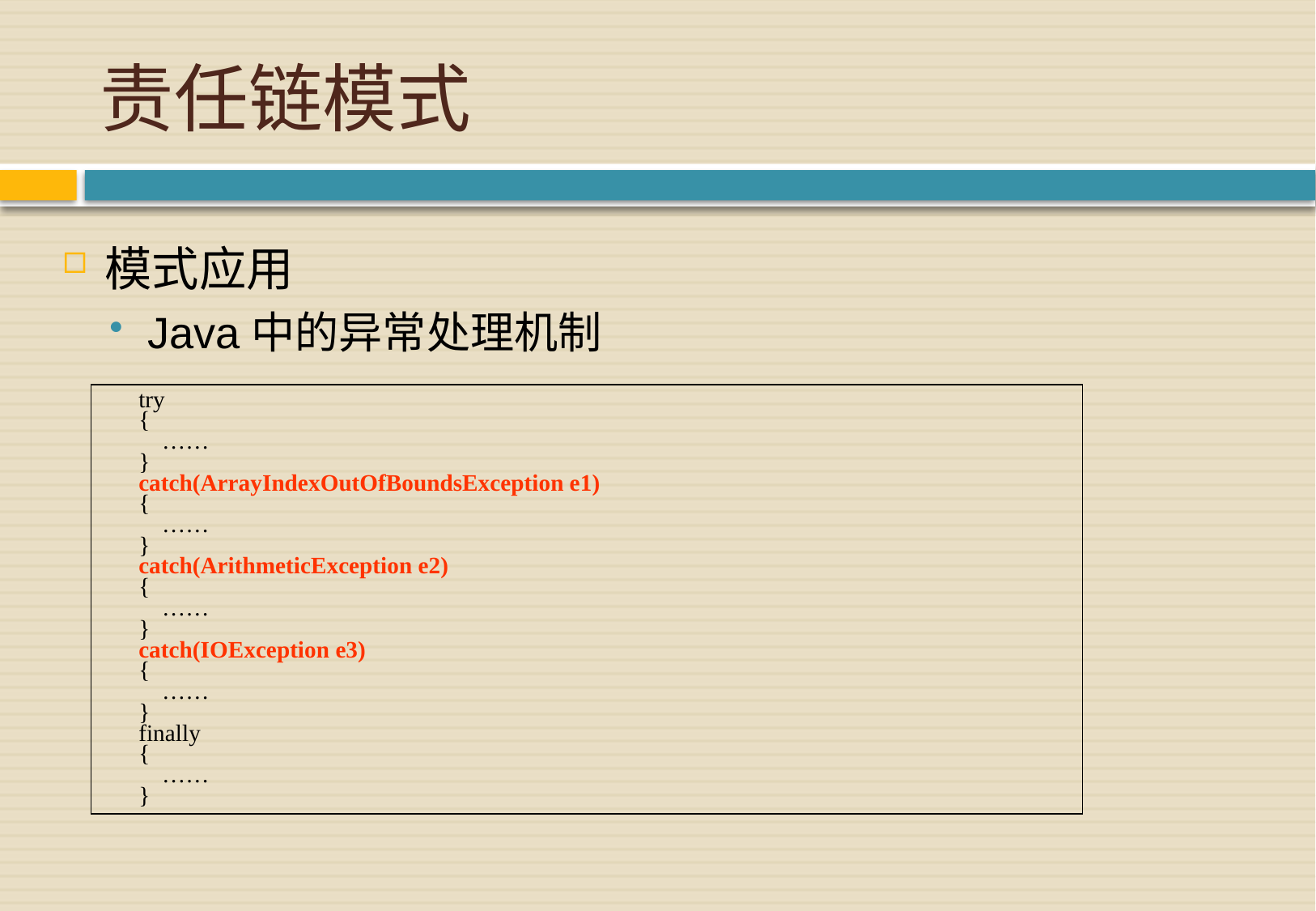

# 责任链模式
模式应用
Java中的异常处理机制
| try { …… } catch(ArrayIndexOutOfBoundsException e1) { …… } catch(ArithmeticException e2) { …… } catch(IOException e3) { …… } finally { …… } |
| --- |